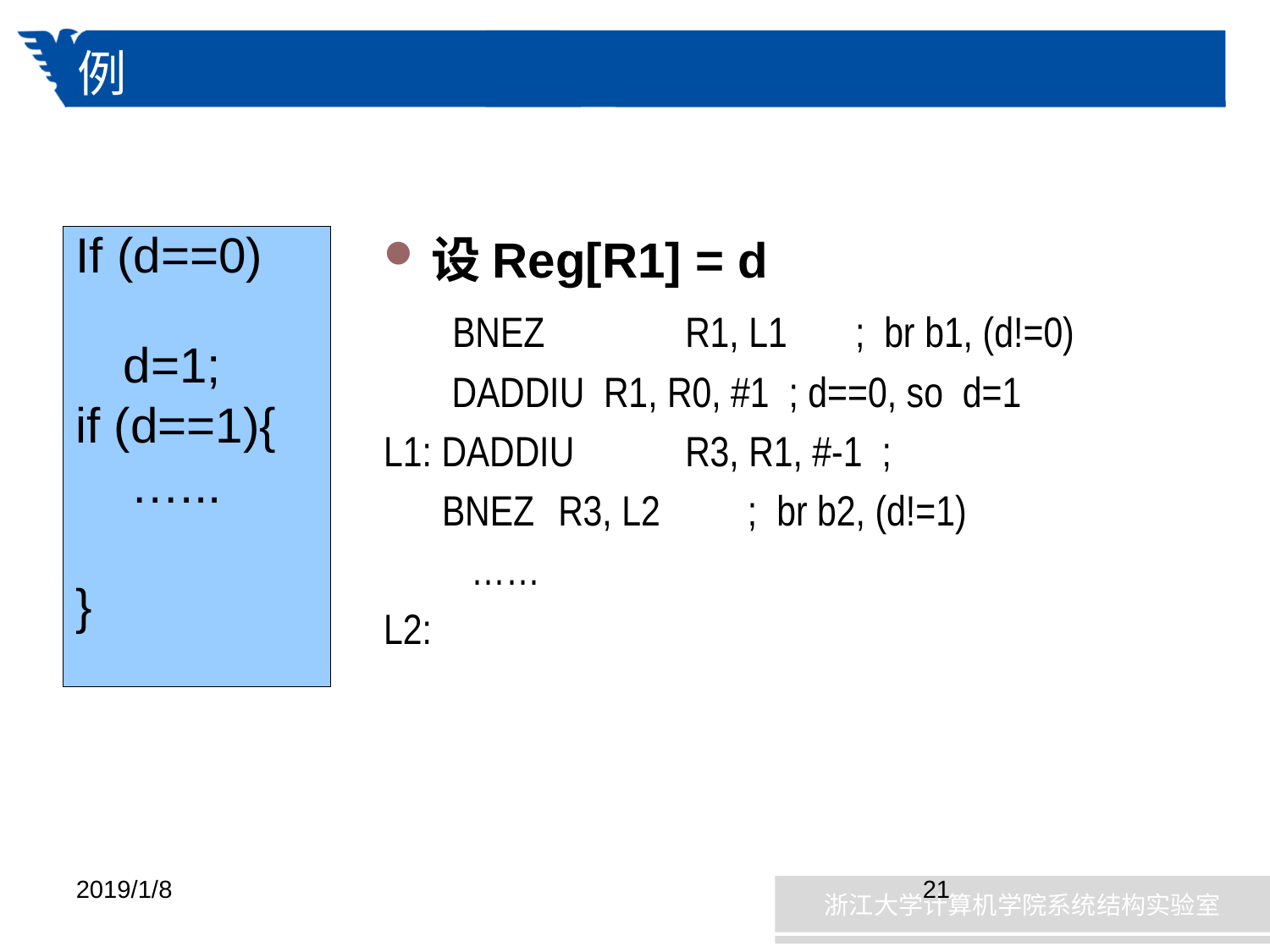

# 例
设Reg[R1] = d
     BNEZ  	R1, L1       ;  br b1, (d!=0)
       DADDIU  R1, R0, #1  ; d==0, so  d=1
L1: DADDIU  	R3, R1, #-1  ;
      BNEZ 	R3, L2         ;  br b2, (d!=1)
         ……
L2:

If (d==0)
     	d=1;
if (d==1){
    …...

}

2019/1/8
21